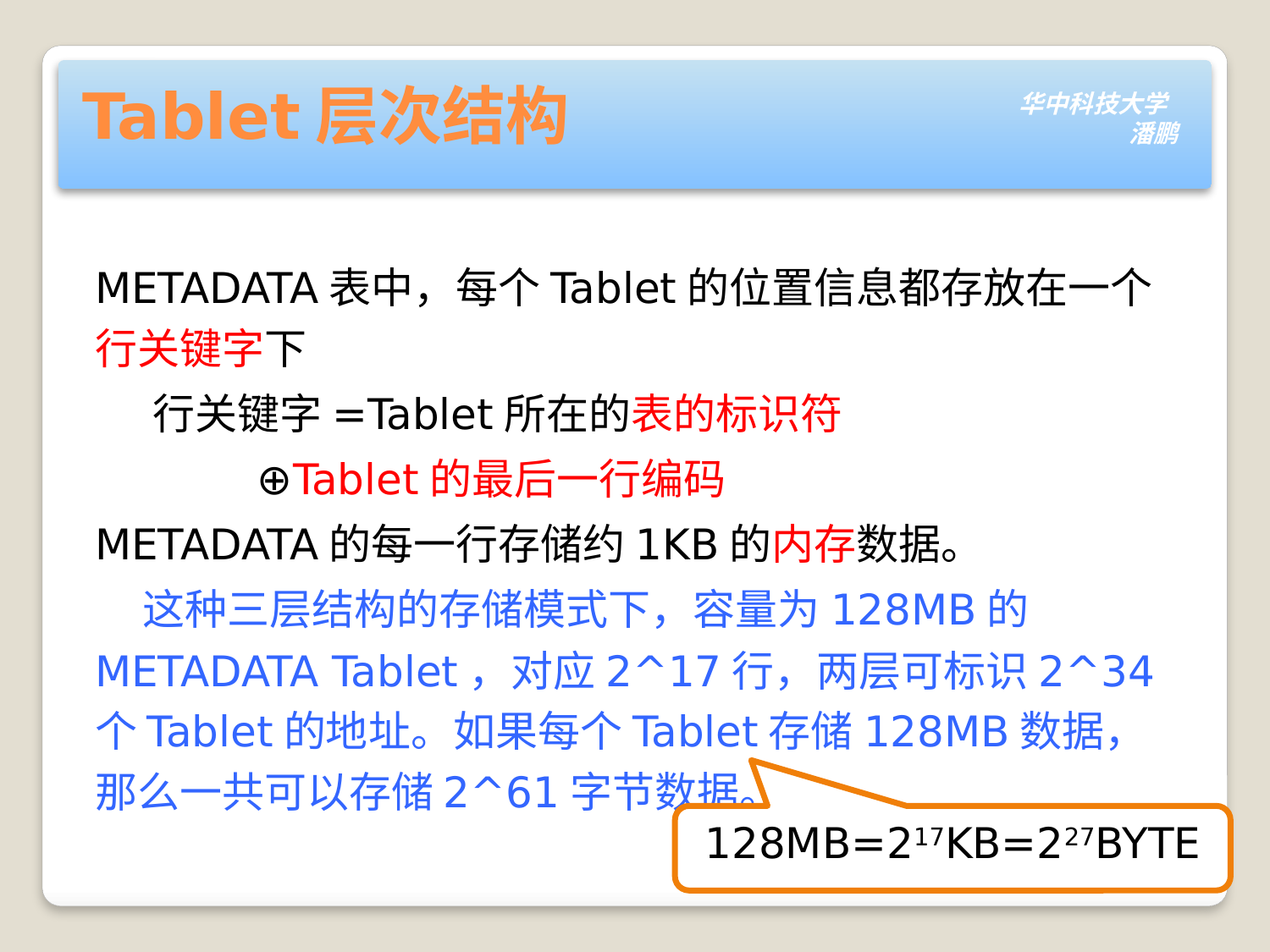

# Tablet层次结构
METADATA表中，每个Tablet的位置信息都存放在一个行关键字下
     行关键字=Tablet所在的表的标识符
            ⊕Tablet的最后一行编码
METADATA的每一行存储约1KB的内存数据。
    这种三层结构的存储模式下，容量为128MB的METADATA Tablet，对应2^17行，两层可标识2^34个Tablet的地址。如果每个Tablet存储128MB数据，那么一共可以存储2^61字节数据。
128MB=217KB=227BYTE
43
43